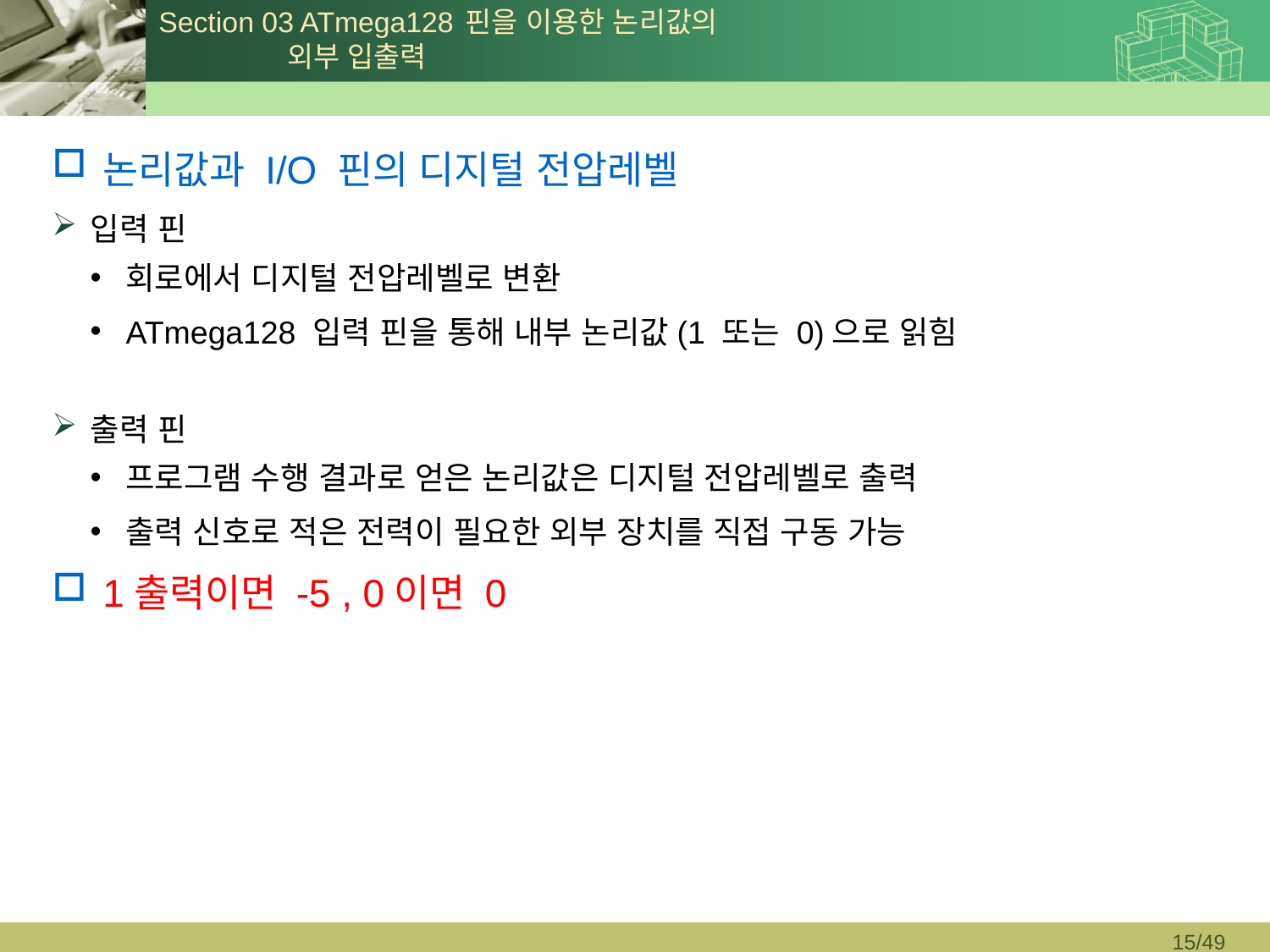

# Section 03 ATmega128 핀을 이용한 논리값의 외부 입출력
논리값과 I/O 핀의 디지털 전압레벨
입력 핀
회로에서 디지털 전압레벨로 변환
ATmega128 입력 핀을 통해 내부 논리값(1 또는 0)으로 읽힘
출력 핀
프로그램 수행 결과로 얻은 논리값은 디지털 전압레벨로 출력
출력 신호로 적은 전력이 필요한 외부 장치를 직접 구동 가능
1출력이면 -5 , 0이면 0